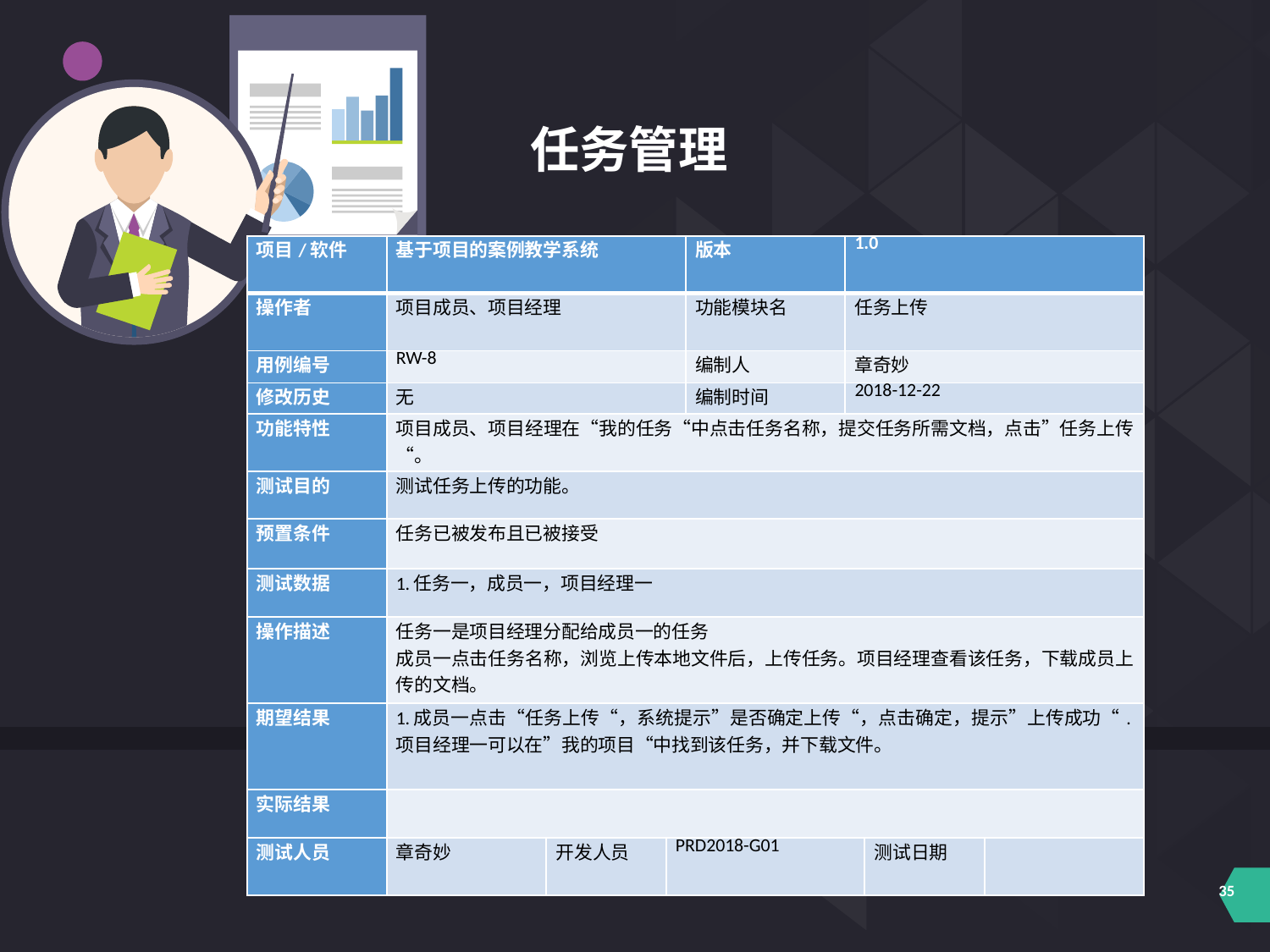

任务管理
| 项目/软件 | 基于项目的案例教学系统 |  |  | 版本 | 1.0 |  |  |
| --- | --- | --- | --- | --- | --- | --- | --- |
| 操作者 | 项目成员、项目经理 |  |  | 功能模块名 | 任务上传 |  |  |
| 用例编号 | RW-8 |  |  | 编制人 | 章奇妙 |  |  |
| 修改历史 | 无 |  |  | 编制时间 | 2018-12-22 |  |  |
| 功能特性 | 项目成员、项目经理在“我的任务“中点击任务名称，提交任务所需文档，点击”任务上传“。 |  |  |  |  |  |  |
| 测试目的 | 测试任务上传的功能。 |  |  |  |  |  |  |
| 预置条件 | 任务已被发布且已被接受 |  |  |  |  |  |  |
| 测试数据 | 1.任务一，成员一，项目经理一 |  |  |  |  |  |  |
| 操作描述 | 任务一是项目经理分配给成员一的任务 成员一点击任务名称，浏览上传本地文件后，上传任务。项目经理查看该任务，下载成员上传的文档。 |  |  |  |  |  |  |
| 期望结果 | 1.成员一点击“任务上传“，系统提示”是否确定上传“，点击确定，提示”上传成功“.项目经理一可以在”我的项目“中找到该任务，并下载文件。 |  |  |  |  |  |  |
| 实际结果 |  |  |  |  |  |  |  |
| 测试人员 | 章奇妙 | 开发人员 | PRD2018-G01 |  |  | 测试日期 |  |